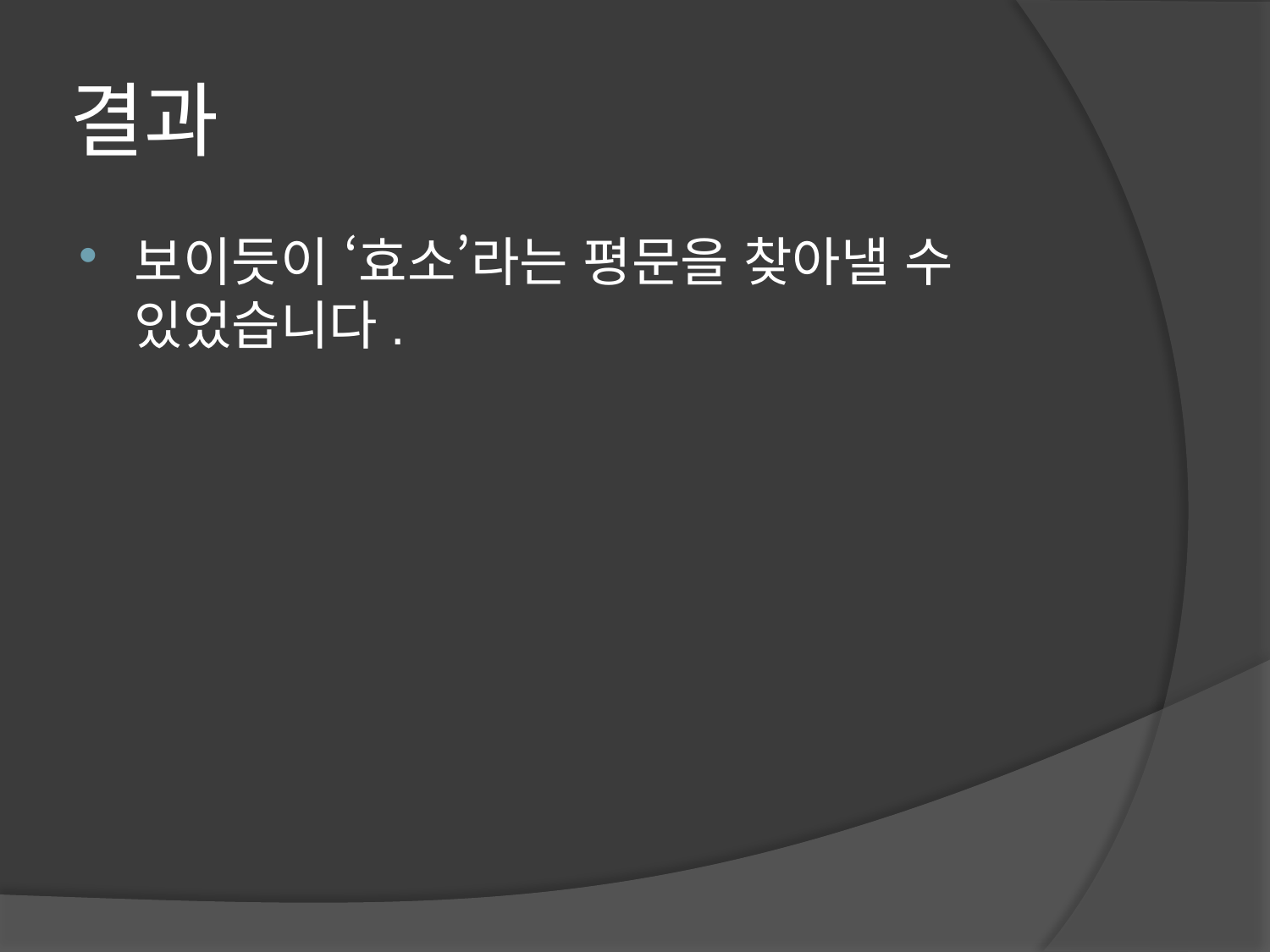

# 결과
보이듯이 ‘효소’라는 평문을 찾아낼 수 있었습니다.